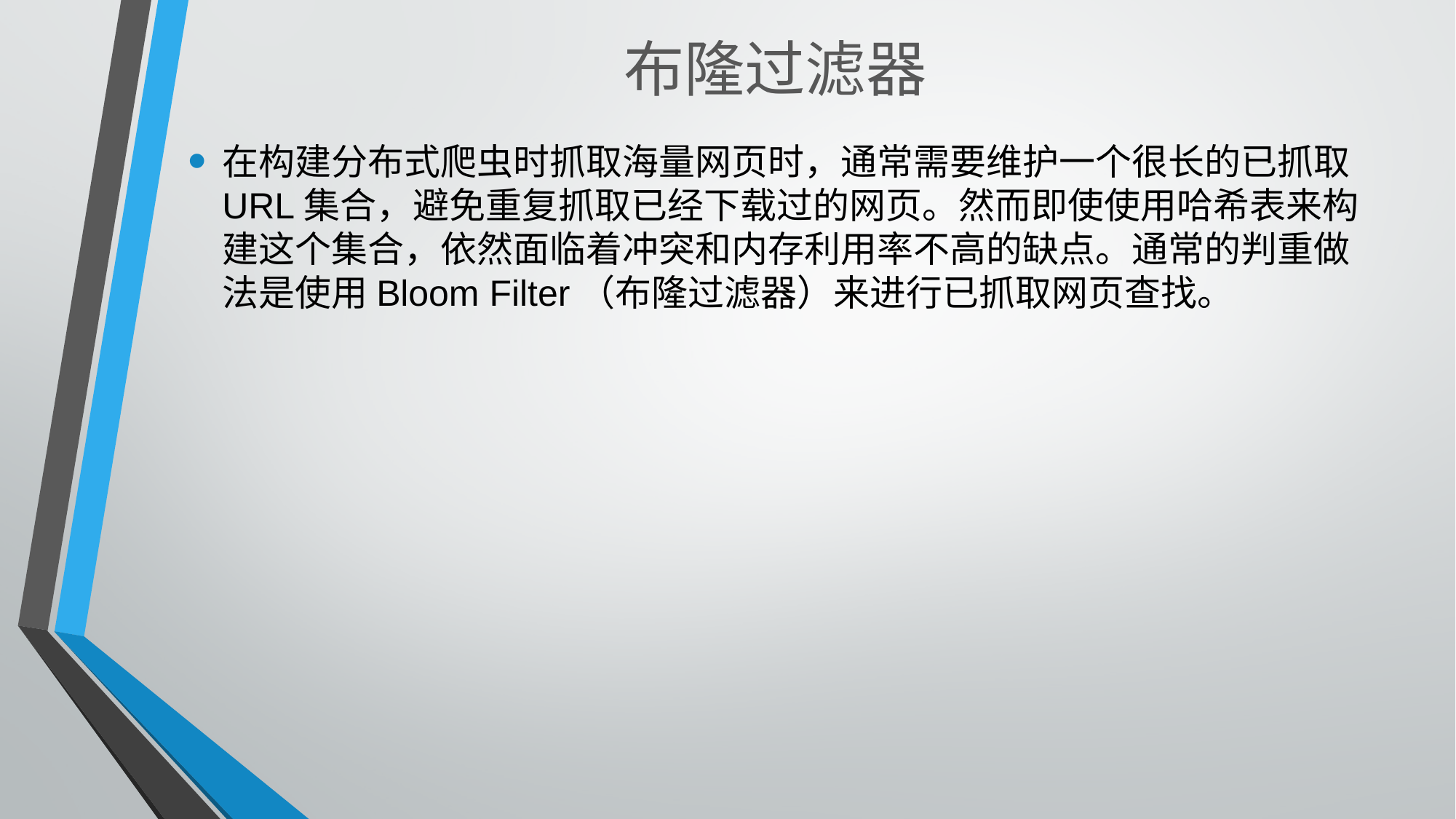

# 布隆过滤器
在构建分布式爬虫时抓取海量网页时，通常需要维护一个很长的已抓取URL集合，避免重复抓取已经下载过的网页。然而即使使用哈希表来构建这个集合，依然面临着冲突和内存利用率不高的缺点。通常的判重做法是使用Bloom Filter（布隆过滤器）来进行已抓取网页查找。